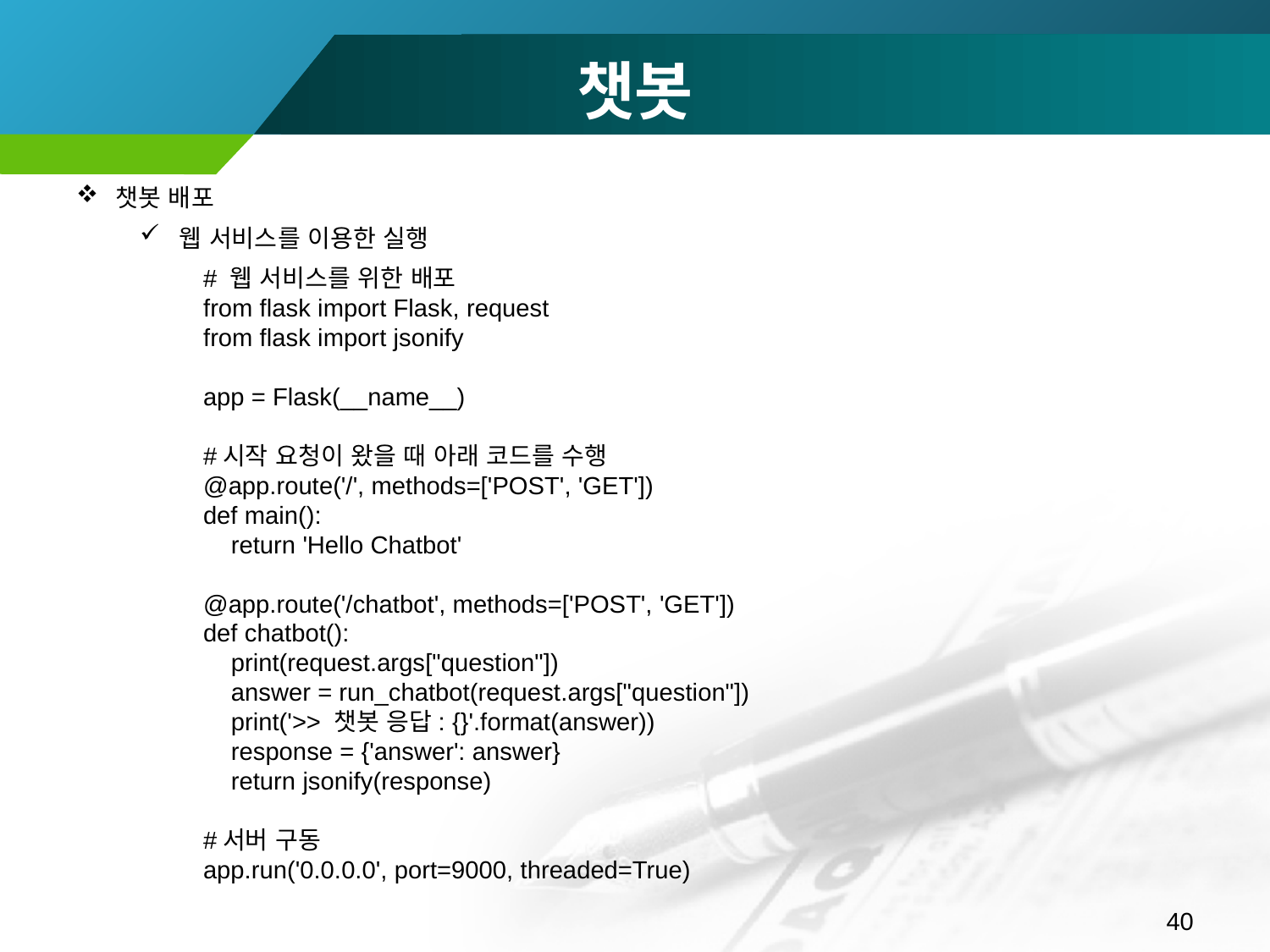

챗봇
챗봇 배포
웹 서비스를 이용한 실행
# 웹 서비스를 위한 배포
from flask import Flask, request
from flask import jsonify

app = Flask(__name__)

#시작 요청이 왔을 때 아래 코드를 수행
@app.route('/', methods=['POST', 'GET'])
def main():
    return 'Hello Chatbot'

@app.route('/chatbot', methods=['POST', 'GET'])
def chatbot():
    print(request.args["question"])
    answer = run_chatbot(request.args["question"])
    print('>> 챗봇 응답: {}'.format(answer))
    response = {'answer': answer}
    return jsonify(response)

#서버 구동
app.run('0.0.0.0', port=9000, threaded=True)
40